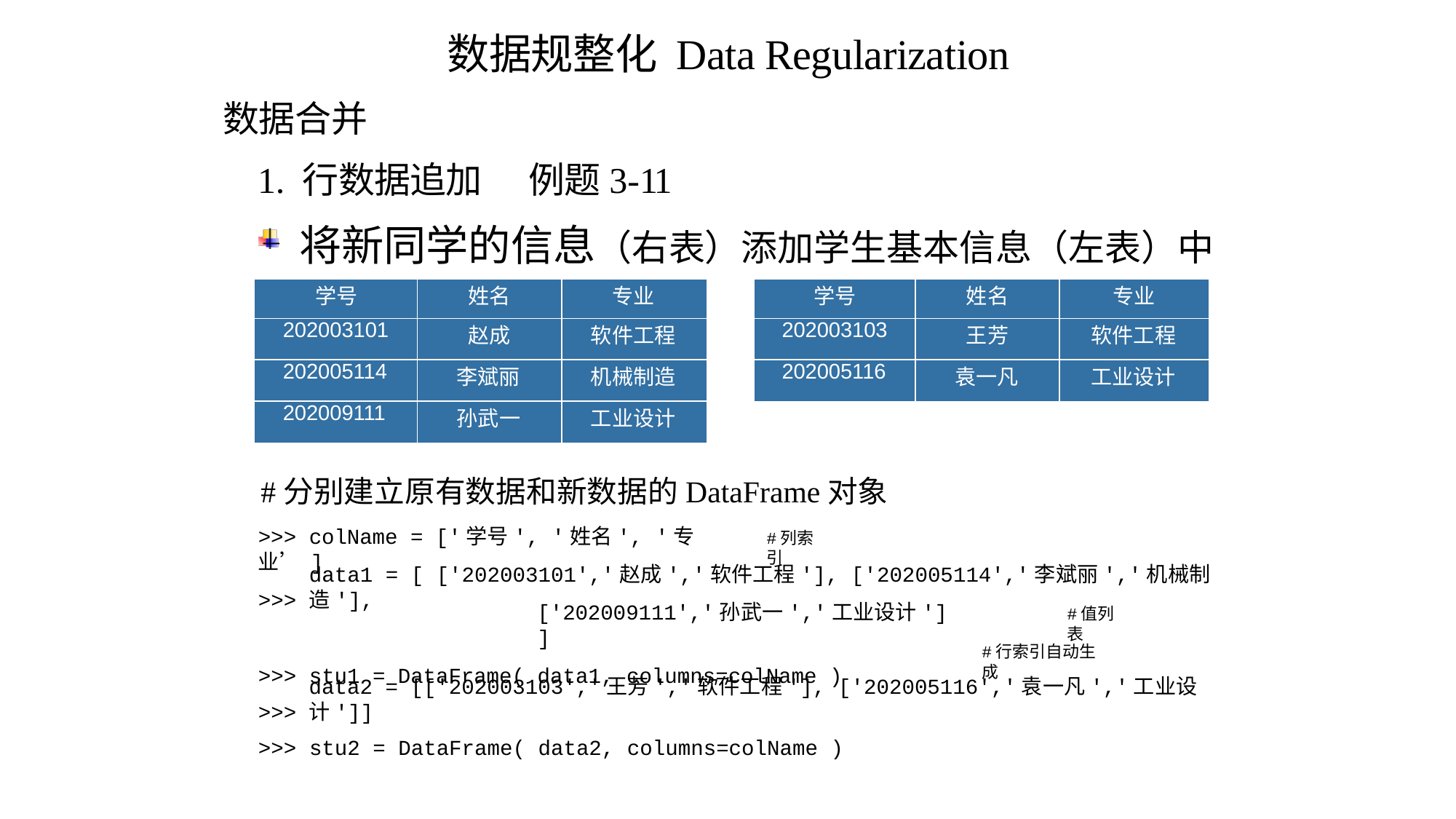

数据规整化 Data Regularization
数据合并
1. 行数据追加      例题3-11
将新同学的信息（右表）添加学生基本信息（左表）中

| 学号 | 姓名 | 专业 |
| --- | --- | --- |
| 202003101 | 赵成 | 软件工程 |
| 202005114 | 李斌丽 | 机械制造 |
| 202009111 | 孙武一 | 工业设计 |
| 学号 | 姓名 | 专业 |
| --- | --- | --- |
| 202003103 | 王芳 | 软件工程 |
| 202005116 | 袁一凡 | 工业设计 |
#分别建立原有数据和新数据的DataFrame对象
>>> colName = ['学号', '姓名', '专业’ ]

>>>
#列索引
data1 = [ ['202003101','赵成','软件工程'], ['202005114','李斌丽','机械制造'],
['202009111','孙武一','工业设计'] ]

>>> stu1 = DataFrame( data1, columns=colName )

>>>

>>>
#值列表
#行索引自动生成
data2 = [['202003103','王芳','软件工程'], ['202005116','袁一凡','工业设计']]

stu2 = DataFrame( data2, columns=colName )